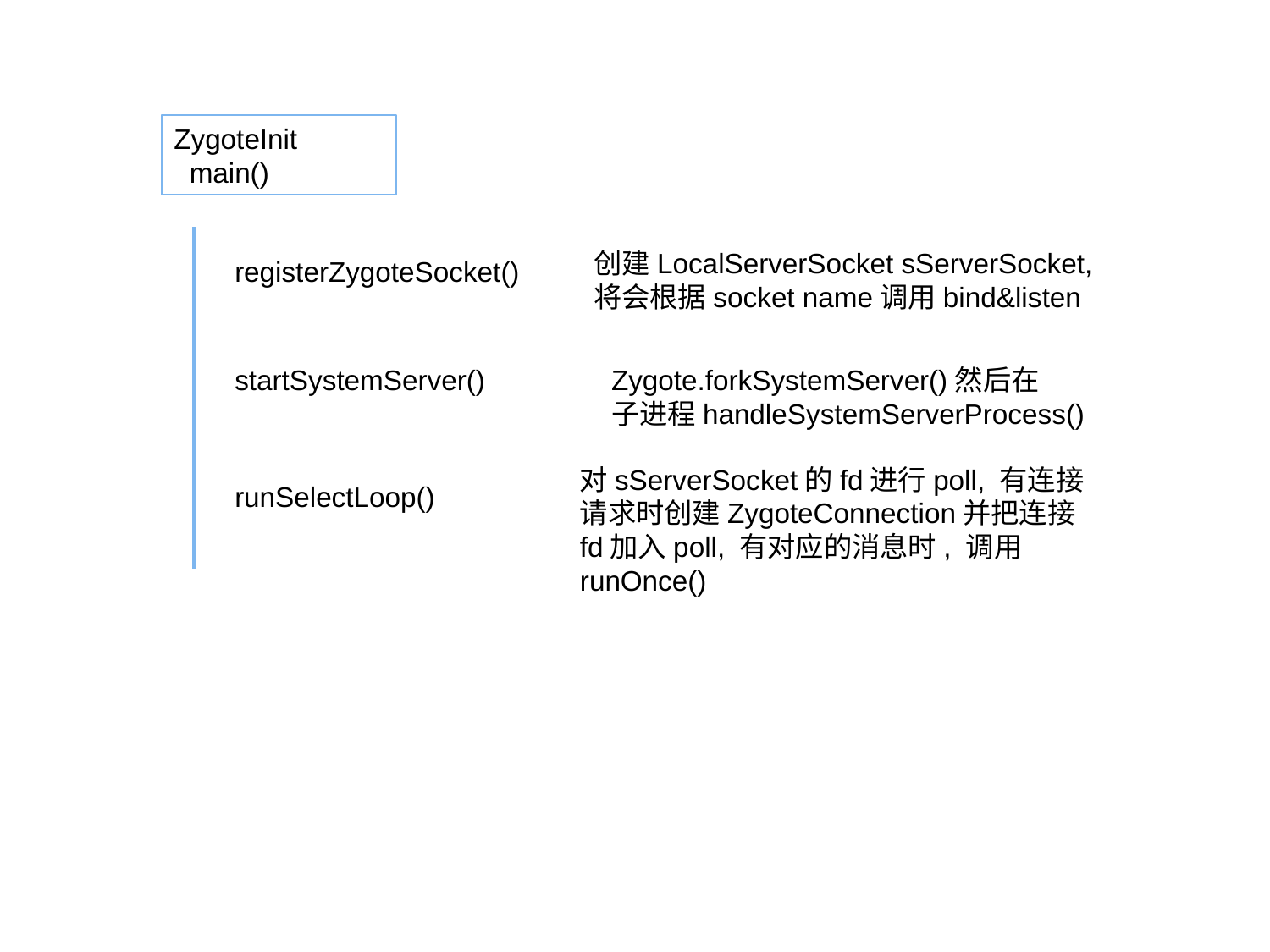

ZygoteInit
  main()
创建LocalServerSocket sServerSocket,
将会根据socket name调用bind&listen
registerZygoteSocket()
startSystemServer()
Zygote.forkSystemServer()然后在
子进程handleSystemServerProcess()
对sServerSocket的fd进行poll, 有连接
请求时创建ZygoteConnection并把连接
fd加入poll, 有对应的消息时, 调用runOnce()
runSelectLoop()